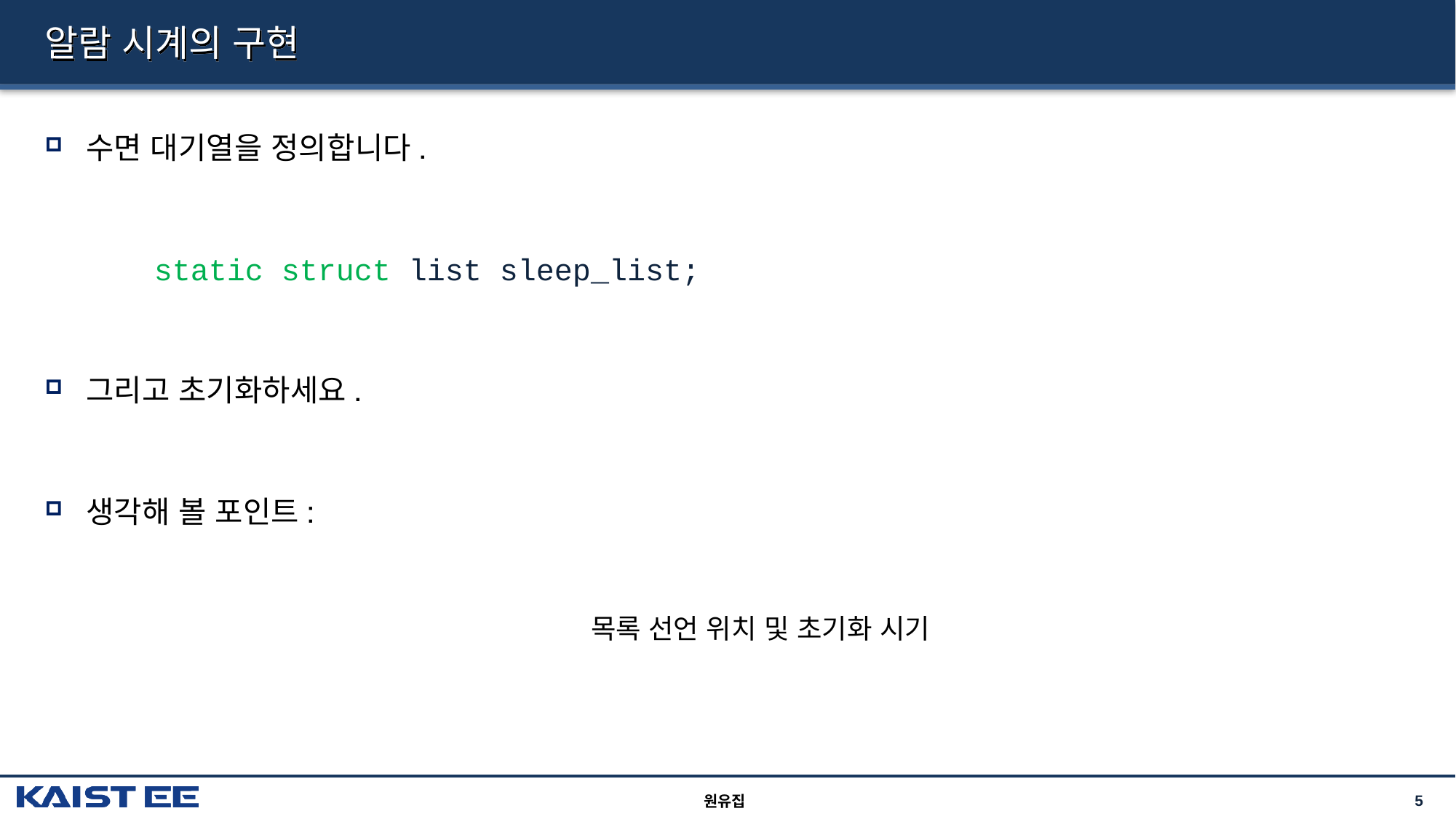

# 알람 시계의 구현
수면 대기열을 정의합니다.

	static struct list sleep_list;

그리고 초기화하세요.

생각해 볼 포인트:

목록 선언 위치 및 초기화 시기
원유집
5